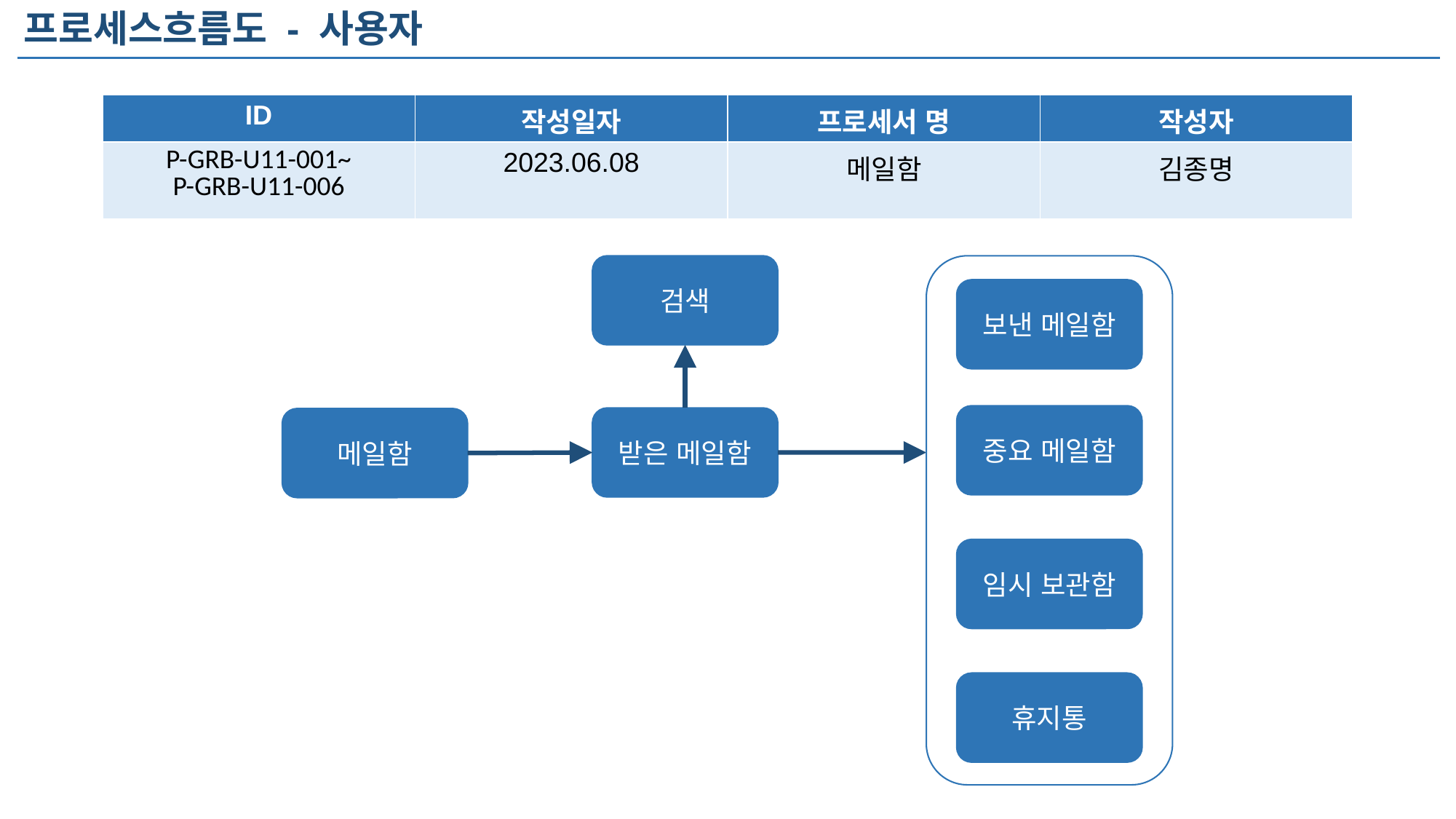

프로세스흐름도 - 사용자
| ID | 작성일자 | 프로세서 명 | 작성자 |
| --- | --- | --- | --- |
| P-GRB-U11-001~ P-GRB-U11-006 | 2023.06.08 | 메일함 | 김종명 |
검색

보낸 메일함
중요 메일함
받은 메일함
메일함
임시 보관함
휴지통